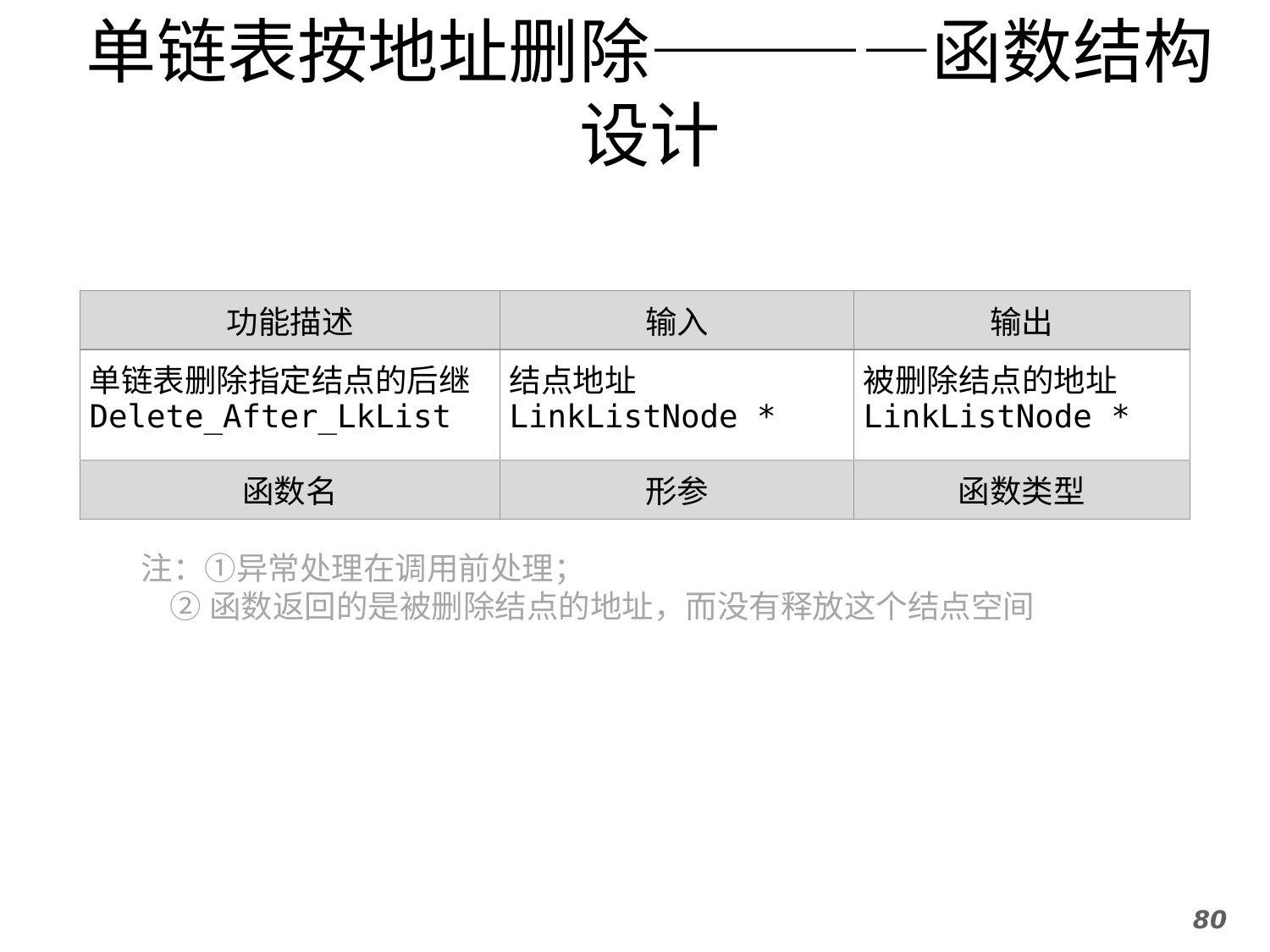

# 单链表按地址删除————函数结构设计
| 功能描述 | 输入 | 输出 |
| --- | --- | --- |
| 单链表删除指定结点的后继 Delete\_After\_LkList | 结点地址 LinkListNode \* | 被删除结点的地址 LinkListNode \* |
| 函数名 | 形参 | 函数类型 |
注：①异常处理在调用前处理；
    ②函数返回的是被删除结点的地址，而没有释放这个结点空间
80